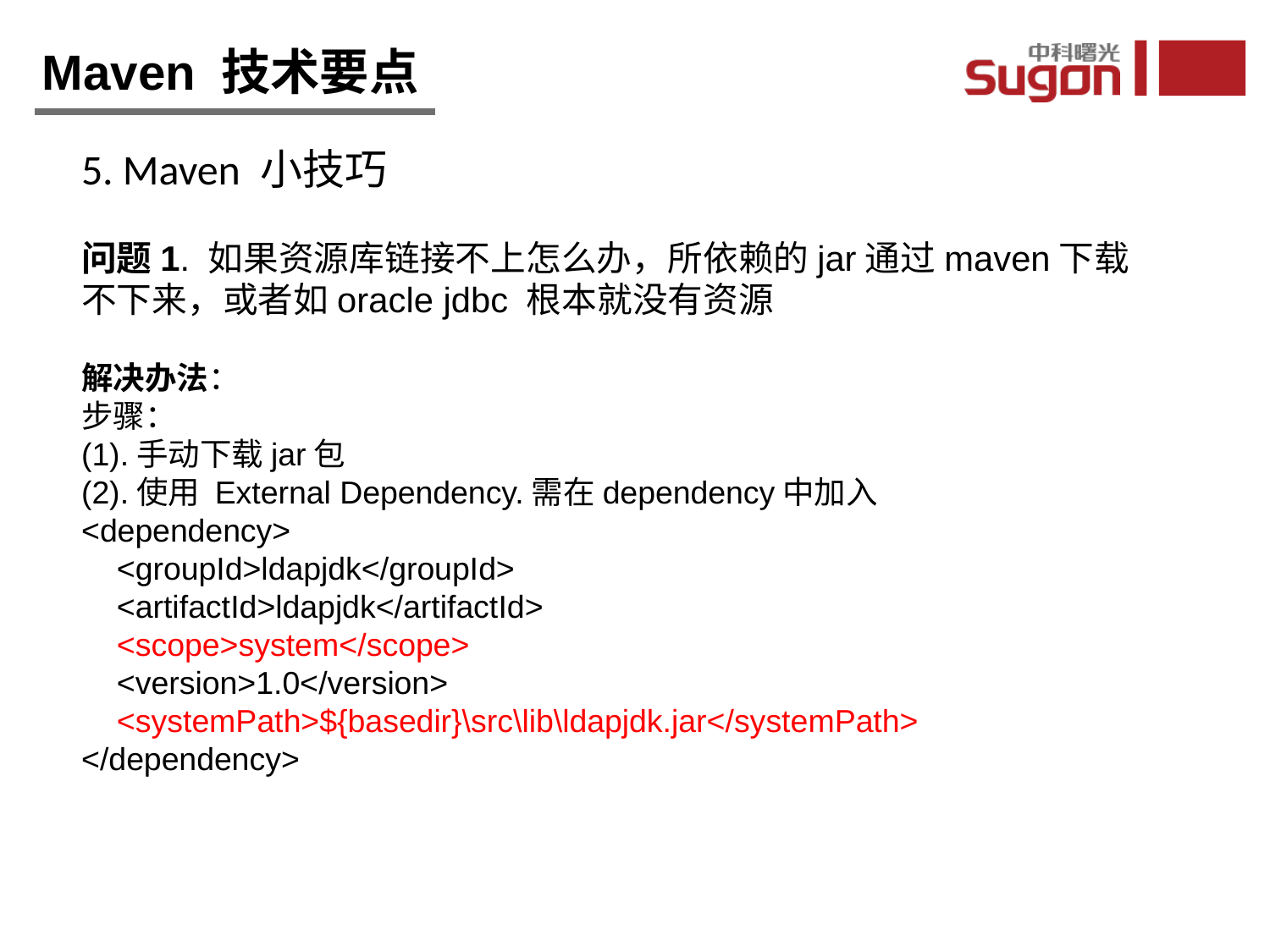

Maven 技术要点
5. Maven 小技巧

问题1. 如果资源库链接不上怎么办，所依赖的jar通过maven下载不下来，或者如oracle jdbc 根本就没有资源

解决办法：
步骤：
(1).手动下载jar包
(2).使用 External Dependency.需在dependency中加入
<dependency>
    <groupId>ldapjdk</groupId>
    <artifactId>ldapjdk</artifactId>
    <scope>system</scope>
    <version>1.0</version>
    <systemPath>${basedir}\src\lib\ldapjdk.jar</systemPath>
</dependency>